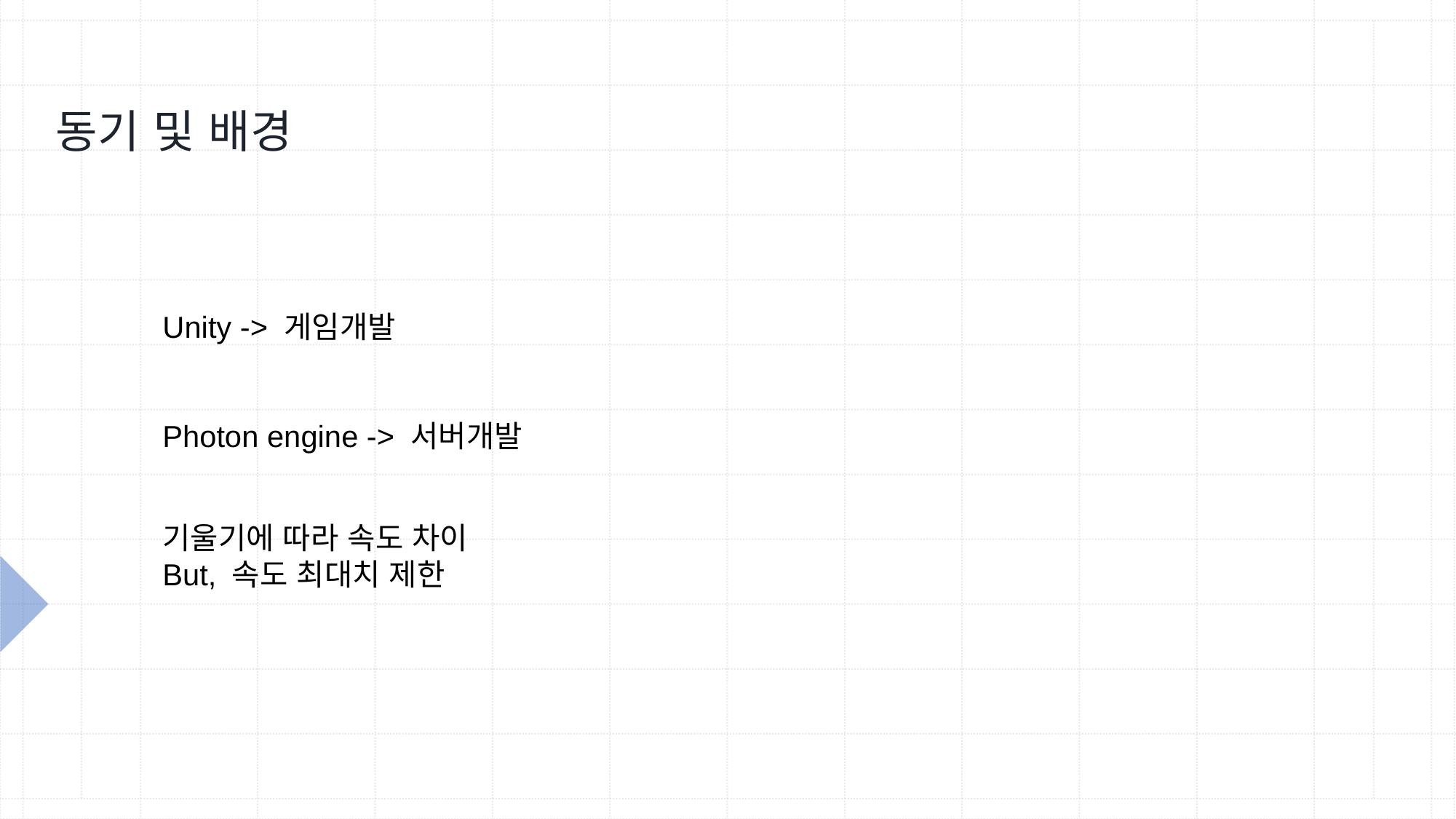

동기 및 배경
Unity -> 게임개발

Photon engine -> 서버개발

기울기에 따라 속도 차이
But, 속도 최대치 제한